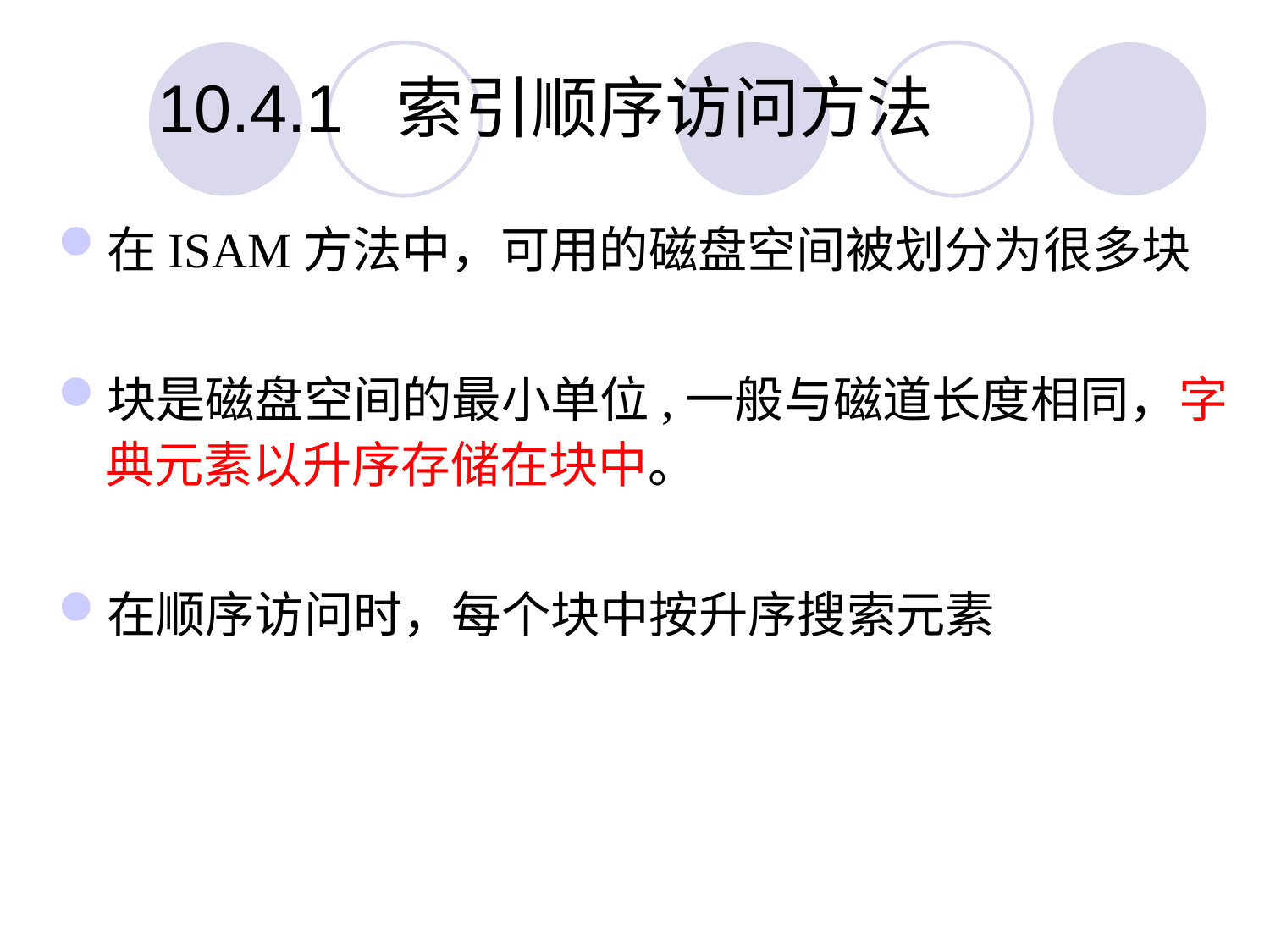

10.4.1  索引顺序访问方法
41

在ISAM方法中，可用的磁盘空间被划分为很多块

块是磁盘空间的最小单位,一般与磁道长度相同，字典元素以升序存储在块中。

在顺序访问时，每个块中按升序搜索元素